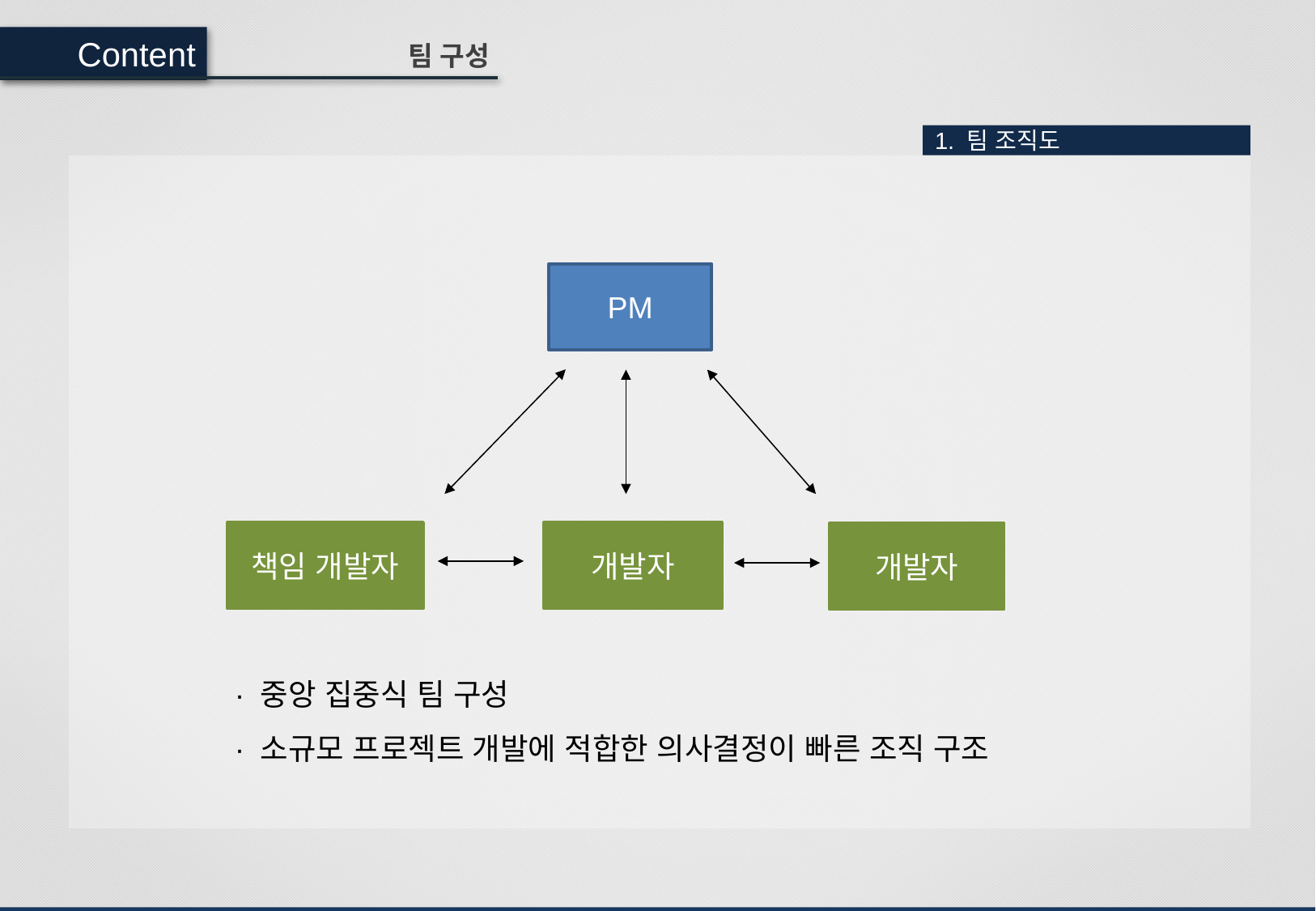

Content
팀 구성
1. 팀 조직도

PM
책임 개발자
개발자
개발자
· 중앙 집중식 팀 구성
· 소규모 프로젝트 개발에 적합한 의사결정이 빠른 조직 구조